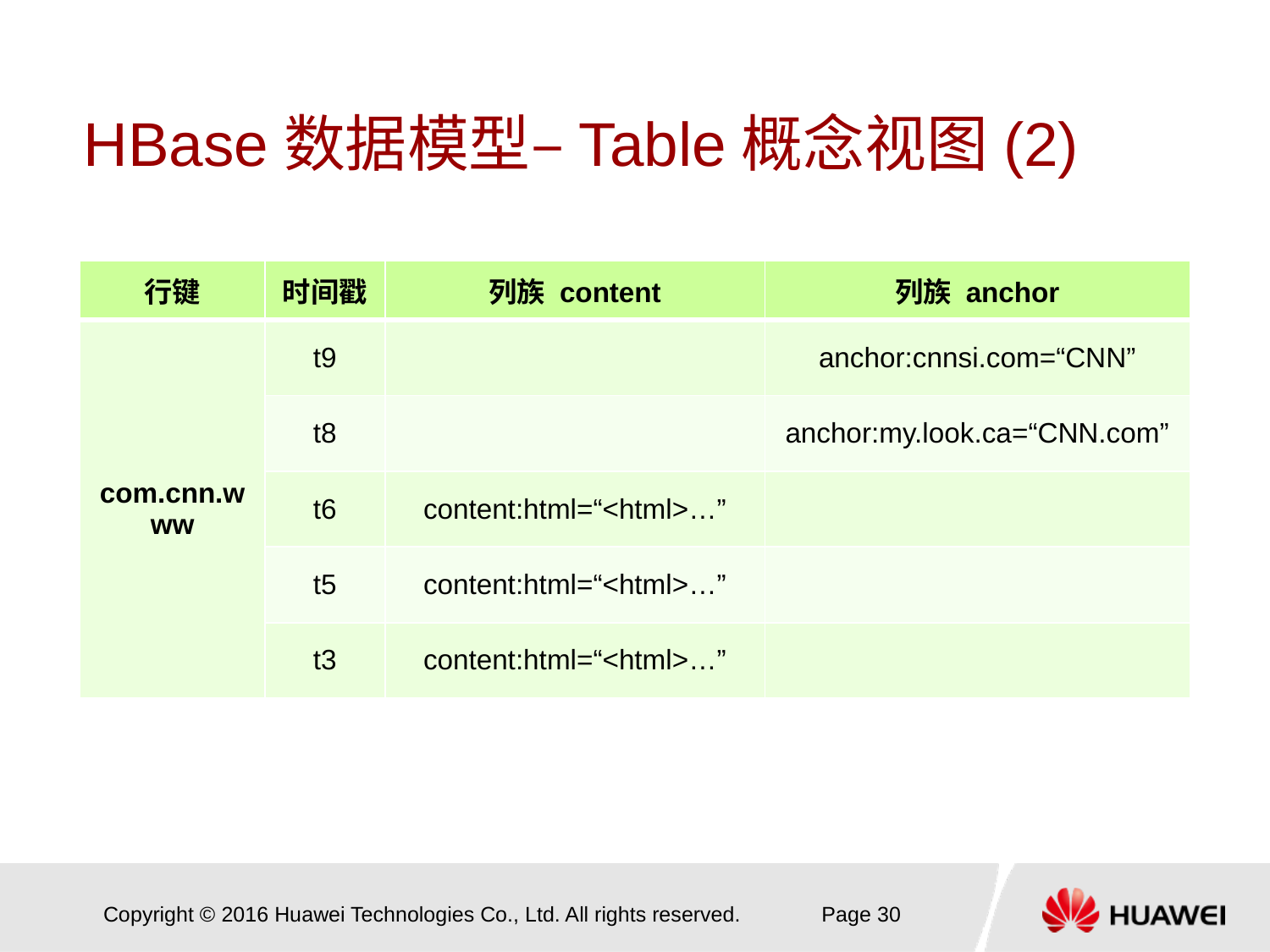

# HBase数据模型–Table概念视图(2)
| 行键 | 时间戳 | 列族 content | 列族 anchor |
| --- | --- | --- | --- |
| com.cnn.www | t9 |  | anchor:cnnsi.com=“CNN” |
|  | t8 |  | anchor:my.look.ca=“CNN.com” |
|  | t6 | content:html=“<html>…” |  |
|  | t5 | content:html=“<html>…” |  |
|  | t3 | content:html=“<html>…” |  |